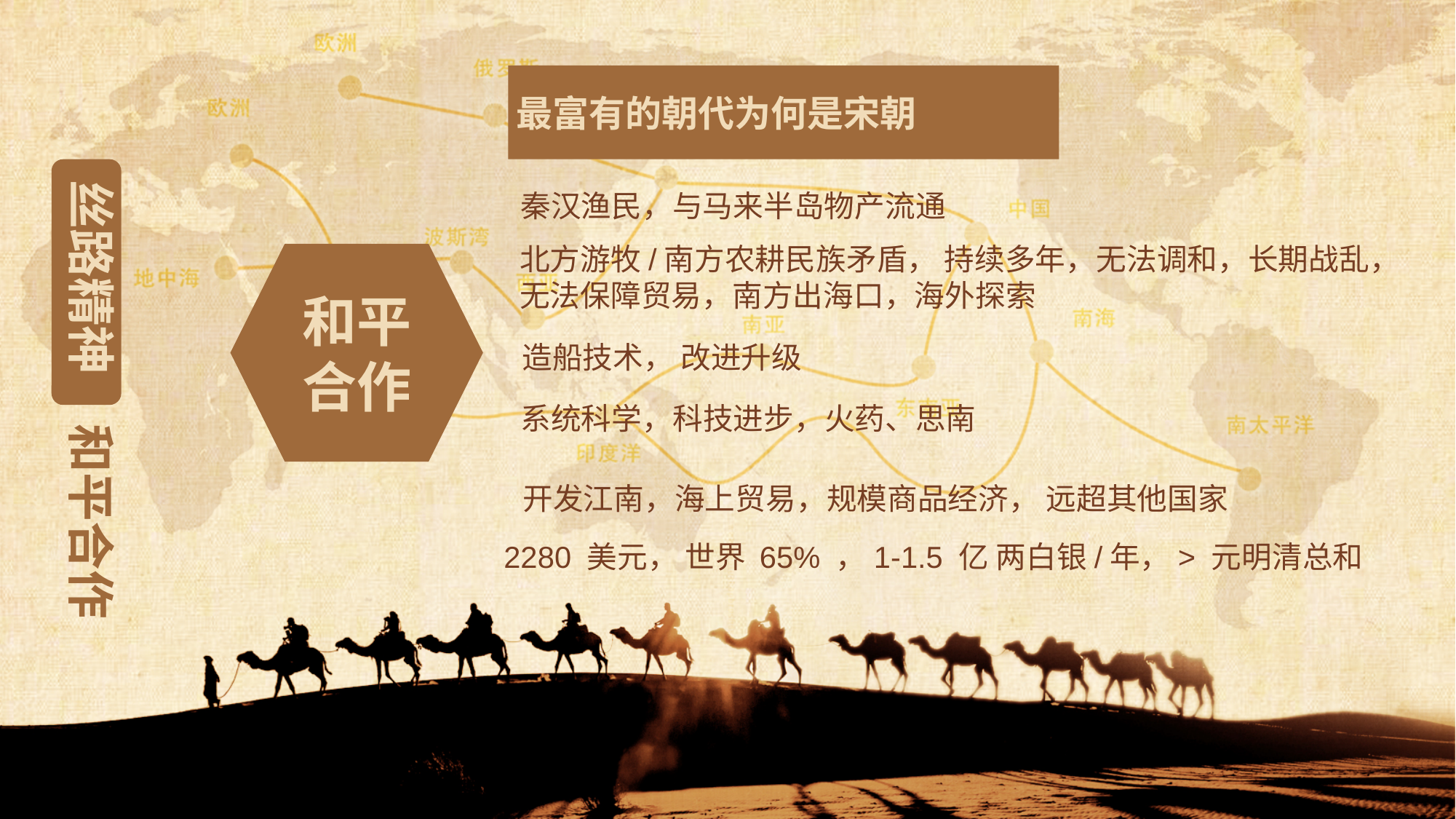

最富有的朝代为何是宋朝

丝路精神
秦汉渔民，与马来半岛物产流通
北方游牧/南方农耕民族矛盾， 持续多年，无法调和，长期战乱，无法保障贸易，南方出海口，海外探索
和平合作
造船技术， 改进升级
系统科学，科技进步，火药、思南
和平合作
开发江南，海上贸易，规模商品经济， 远超其他国家
2280 美元， 世界 65% ，1-1.5 亿 两白银/年，> 元明清总和